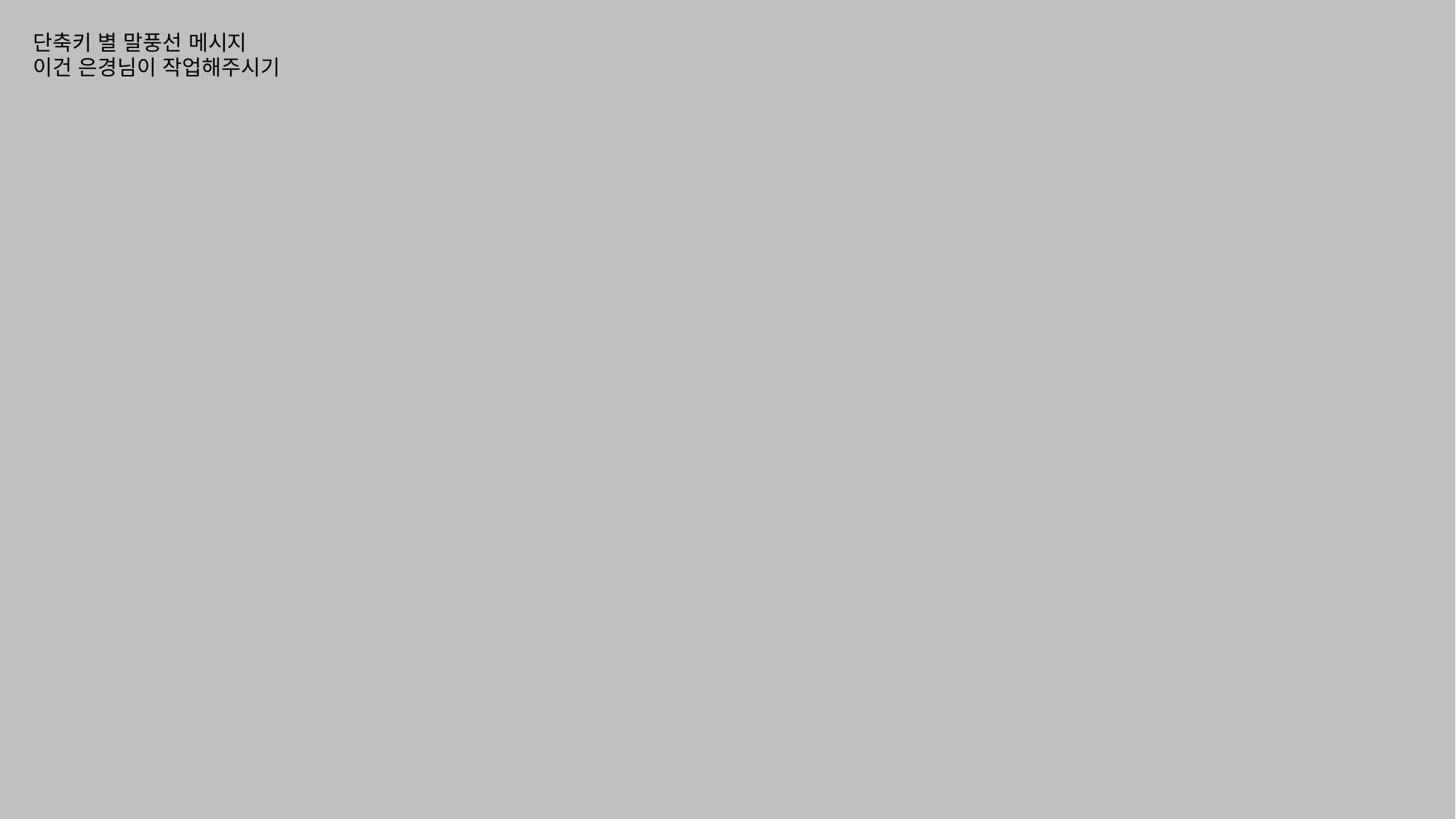

단축키 별 말풍선 메시지
이건 은경님이 작업해주시기